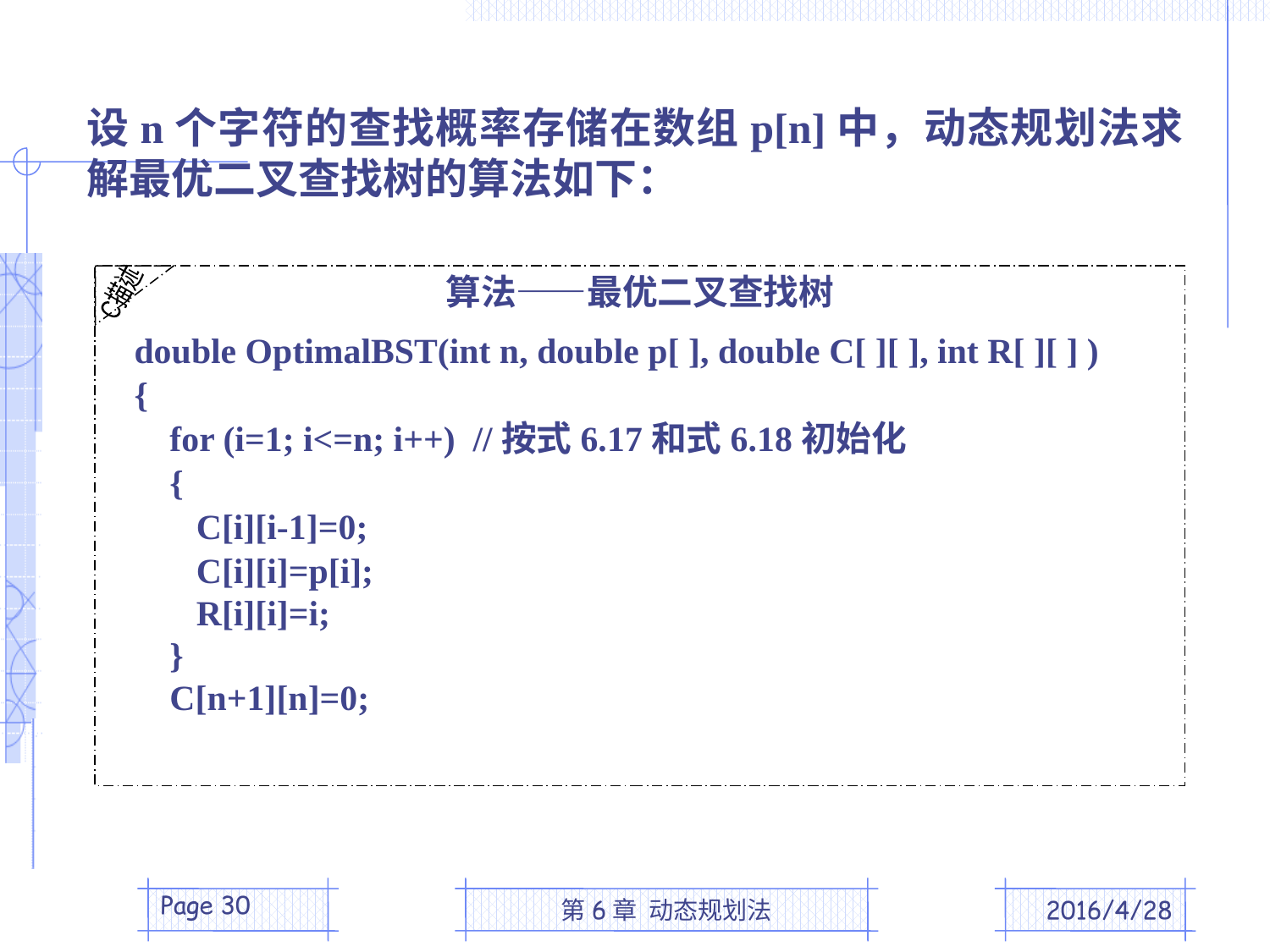

设n个字符的查找概率存储在数组p[n]中，动态规划法求解最优二叉查找树的算法如下：

C描述
算法——最优二叉查找树
   double OptimalBST(int n, double p[ ], double C[ ][ ], int R[ ][ ] )
   {
       for (i=1; i<=n; i++)  //按式6.17和式6.18初始化
       {
          C[i][i-1]=0;
          C[i][i]=p[i];
          R[i][i]=i;
       }
       C[n+1][n]=0;

Page 30
第6章  动态规划法
2016/4/28